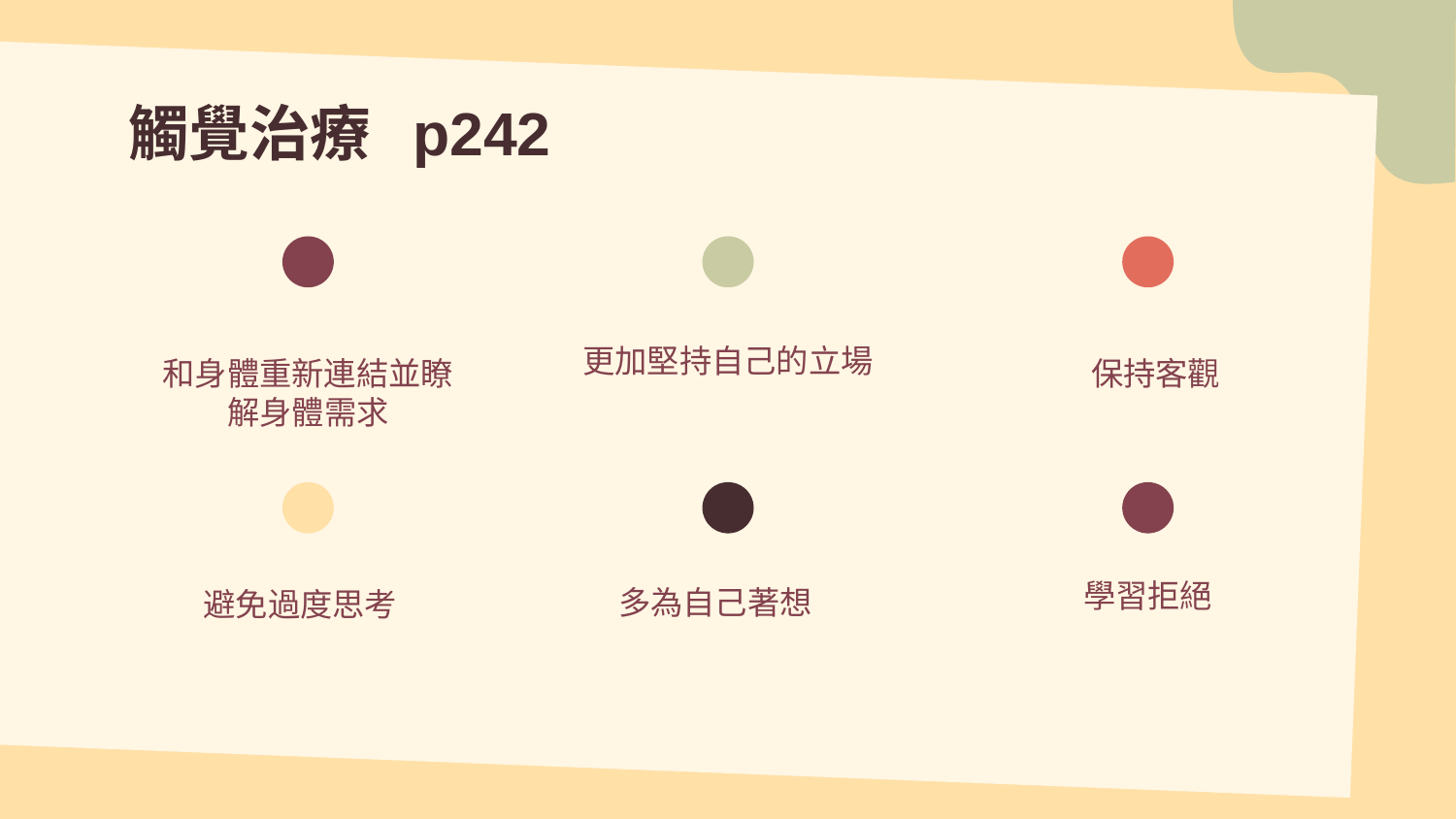

# 觸覺治療  p242

更加堅持自己的立場
和身體重新連結並瞭解身體需求
保持客觀

學習拒絕
多為自己著想
避免過度思考